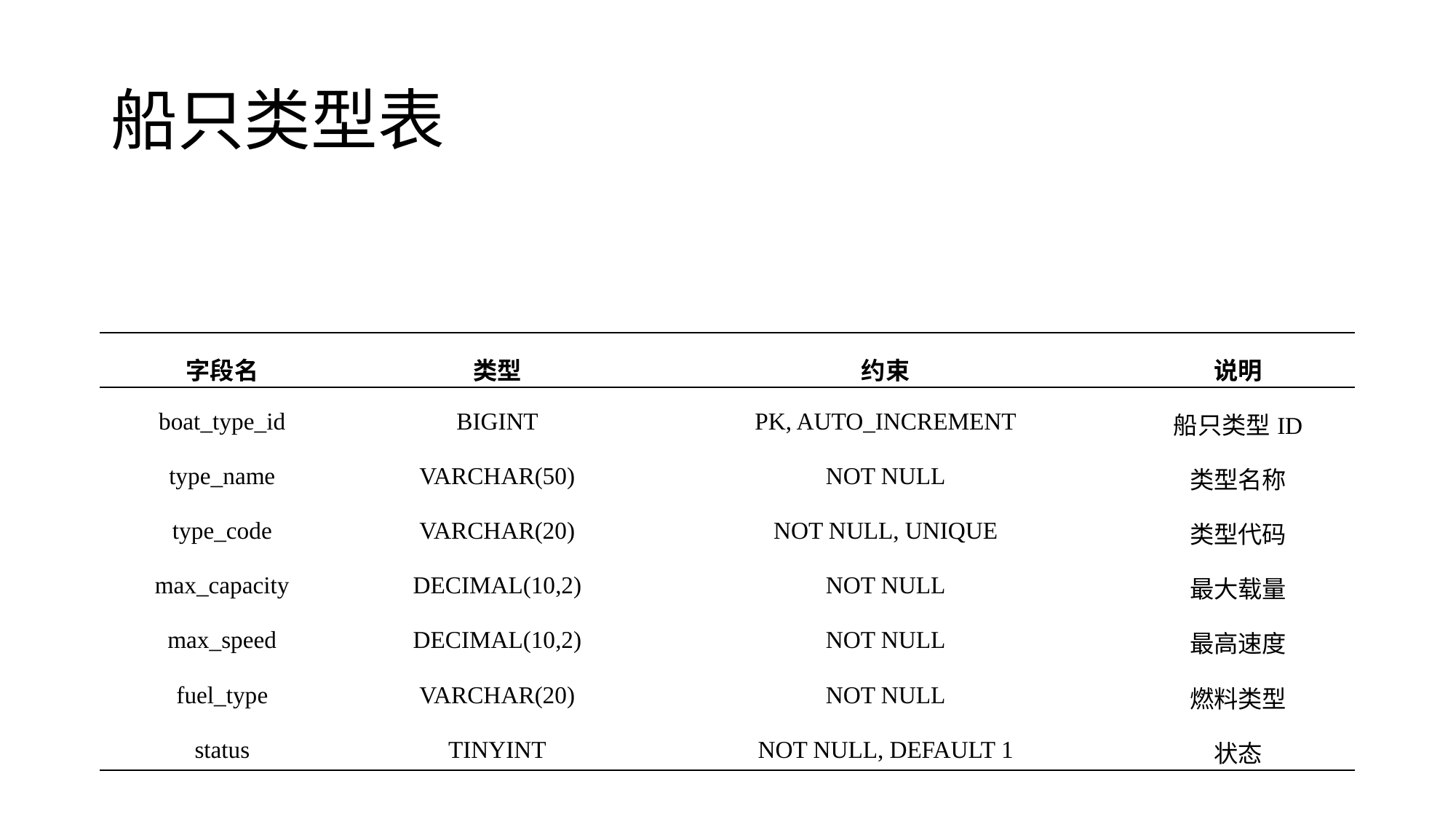

# 船只类型表
| 字段名 | 类型 | 约束 | 说明 |
| --- | --- | --- | --- |
| boat\_type\_id | BIGINT | PK, AUTO\_INCREMENT | 船只类型ID |
| type\_name | VARCHAR(50) | NOT NULL | 类型名称 |
| type\_code | VARCHAR(20) | NOT NULL, UNIQUE | 类型代码 |
| max\_capacity | DECIMAL(10,2) | NOT NULL | 最大载量 |
| max\_speed | DECIMAL(10,2) | NOT NULL | 最高速度 |
| fuel\_type | VARCHAR(20) | NOT NULL | 燃料类型 |
| status | TINYINT | NOT NULL, DEFAULT 1 | 状态 |